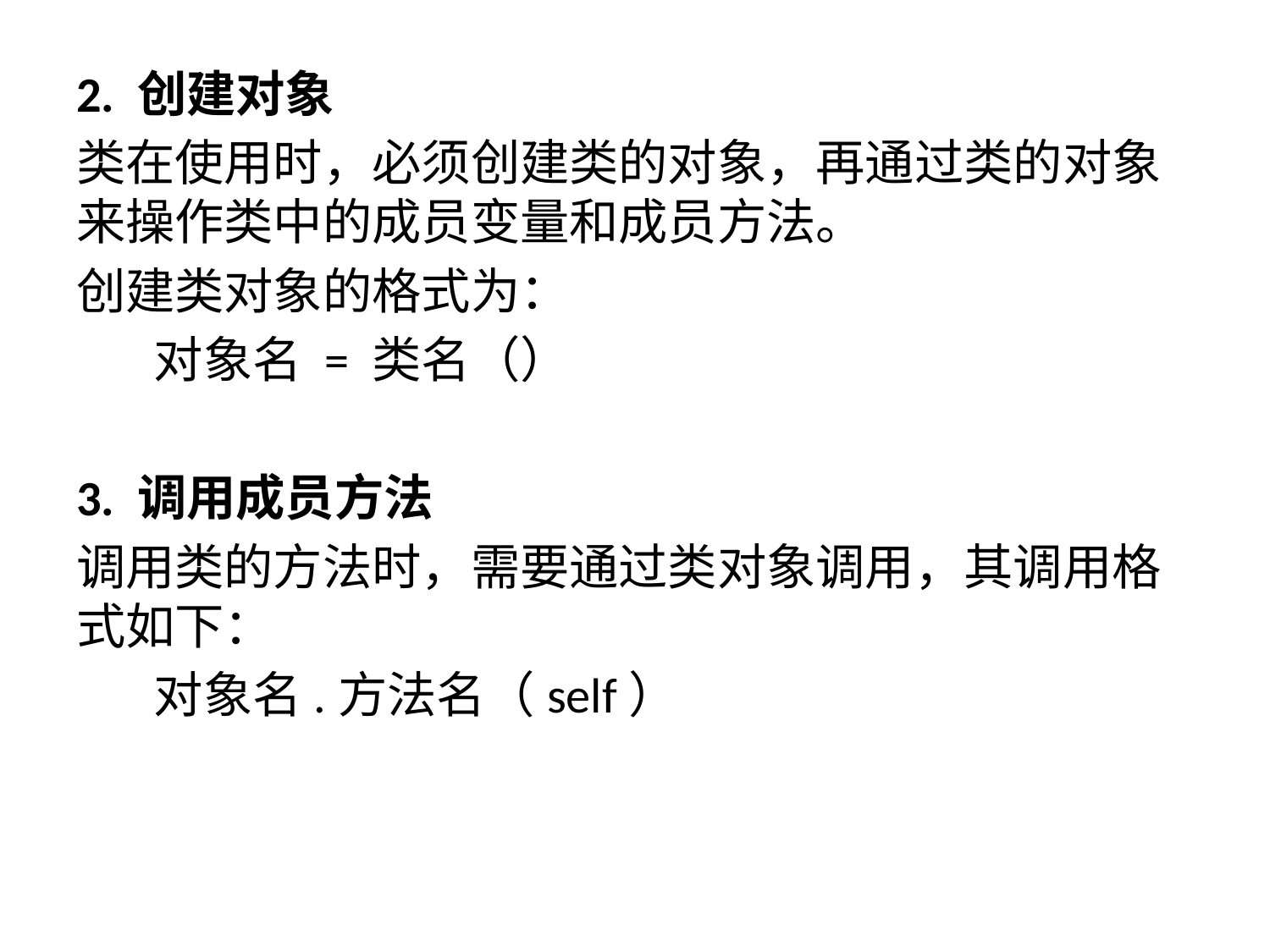

2. 创建对象
类在使用时，必须创建类的对象，再通过类的对象来操作类中的成员变量和成员方法。
创建类对象的格式为：
      对象名 = 类名（）

3. 调用成员方法
调用类的方法时，需要通过类对象调用，其调用格式如下：
      对象名.方法名（self）